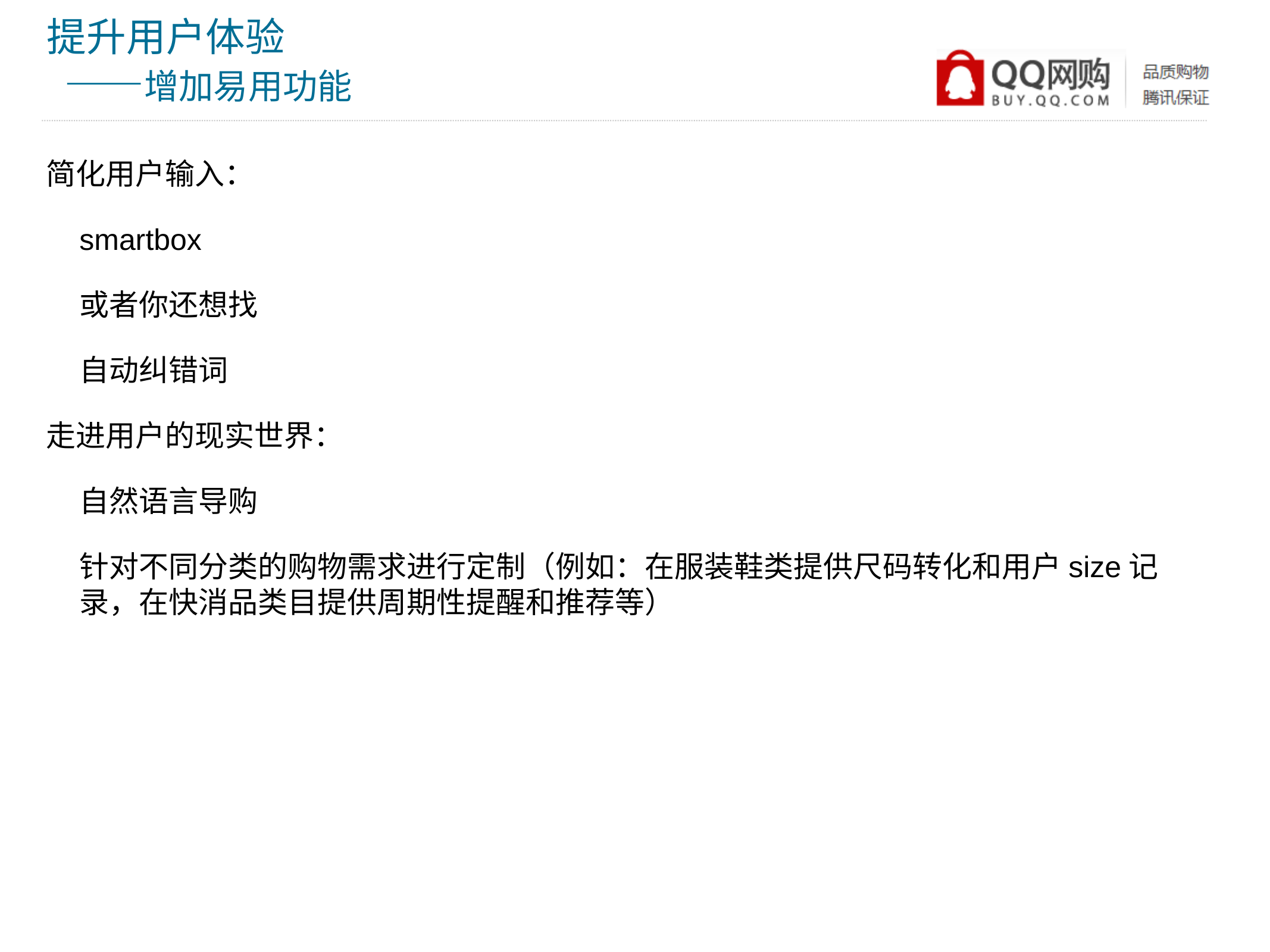

# 提升用户体验 ——增加易用功能

简化用户输入：
	smartbox
	或者你还想找
	自动纠错词
走进用户的现实世界：
	自然语言导购
	针对不同分类的购物需求进行定制（例如：在服装鞋类提供尺码转化和用户size记录，在快消品类目提供周期性提醒和推荐等）